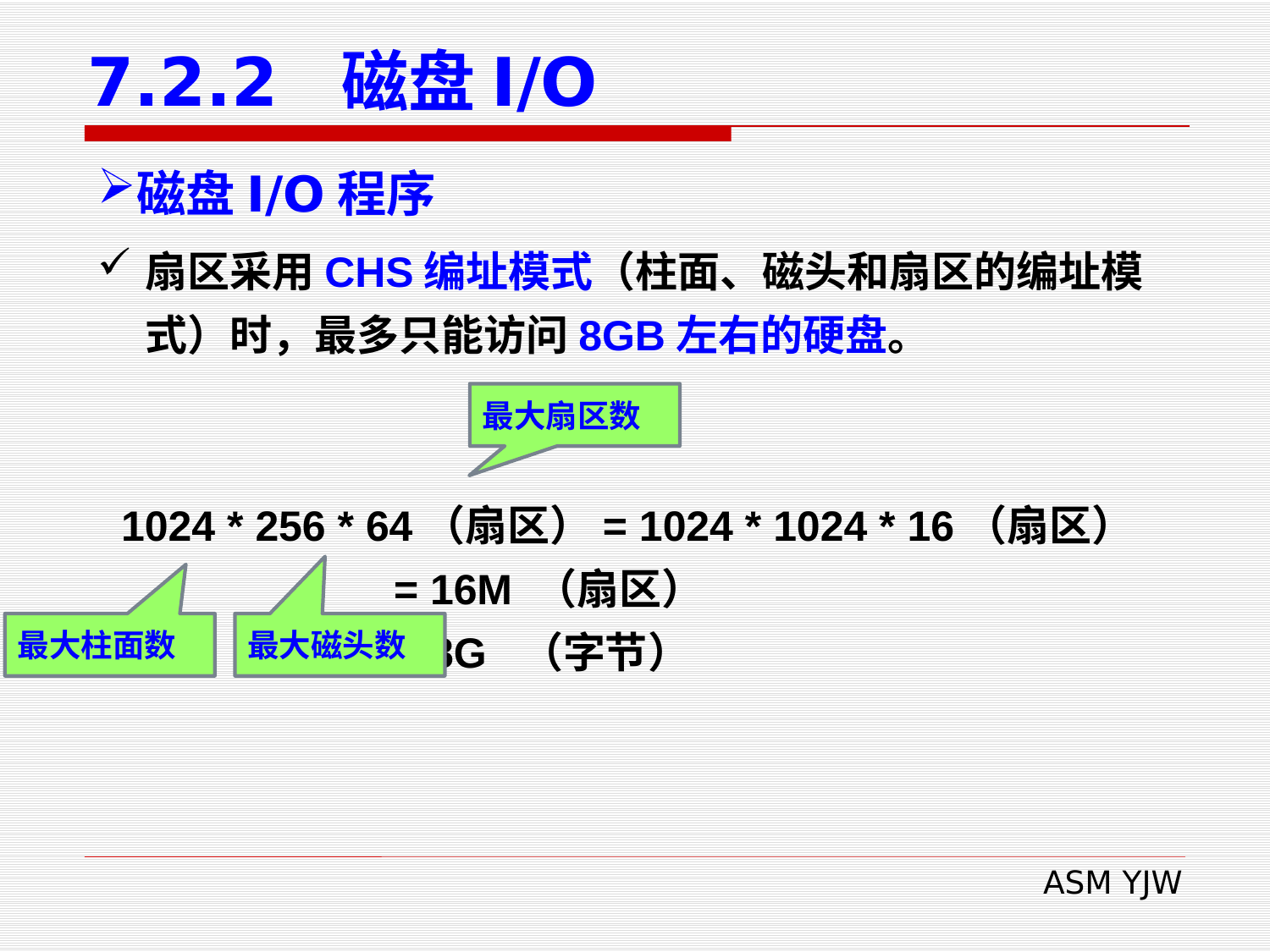

# 7.2.2  磁盘I/O
磁盘I/O程序
扇区采用CHS编址模式（柱面、磁头和扇区的编址模式）时，最多只能访问8GB左右的硬盘。

  1024 * 256 * 64（扇区）= 1024 * 1024 * 16（扇区）
                         = 16M （扇区）
                         = 8G  （字节）
最大扇区数
最大柱面数
最大磁头数